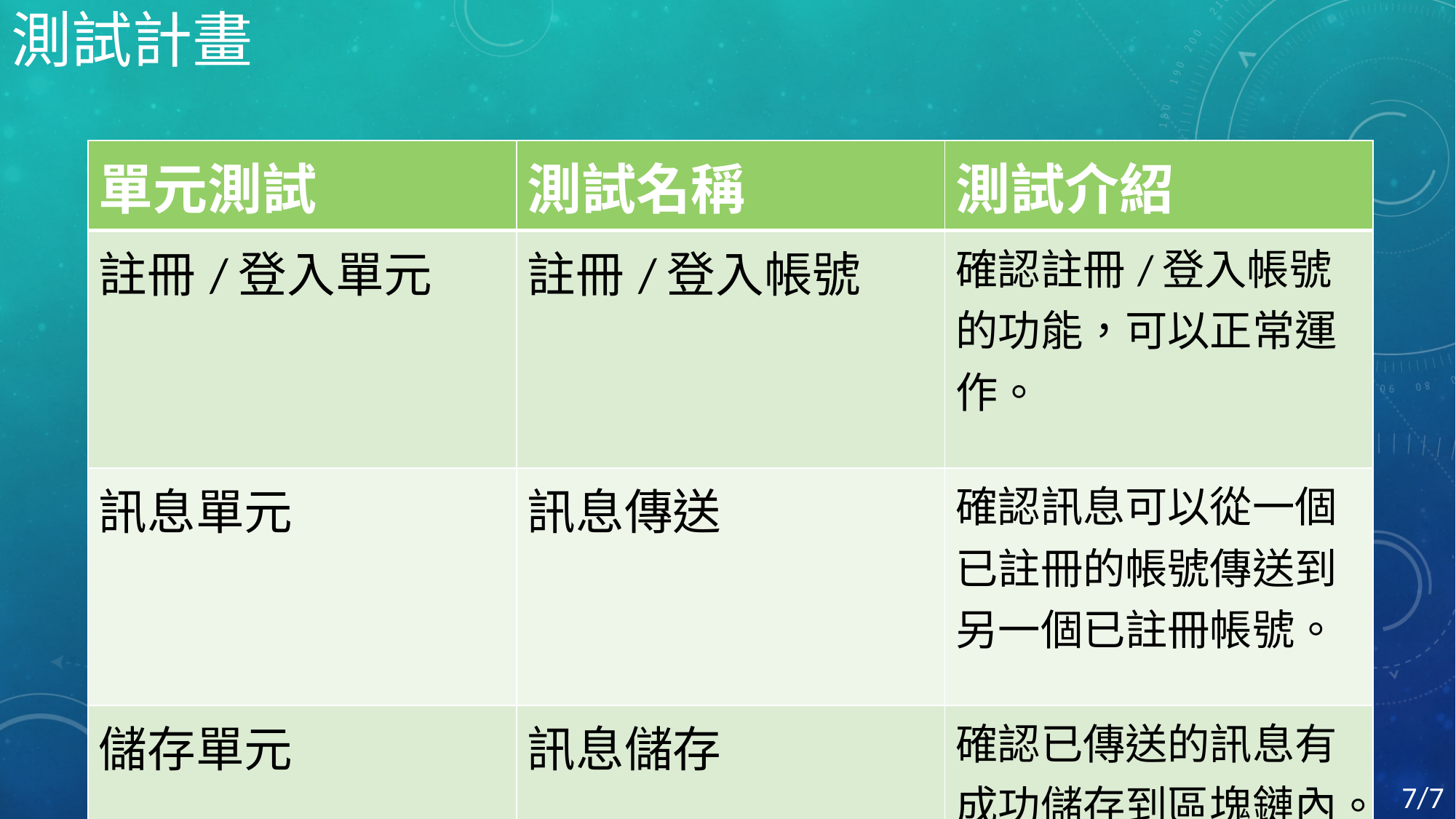

# 測試計畫
| 單元測試 | 測試名稱 | 測試介紹 |
| --- | --- | --- |
| 註冊/登入單元 | 註冊/登入帳號 | 確認註冊/登入帳號的功能，可以正常運作。 |
| 訊息單元 | 訊息傳送 | 確認訊息可以從一個已註冊的帳號傳送到另一個已註冊帳號。 |
| 儲存單元 | 訊息儲存 | 確認已傳送的訊息有成功儲存到區塊鏈內。 |
7/7